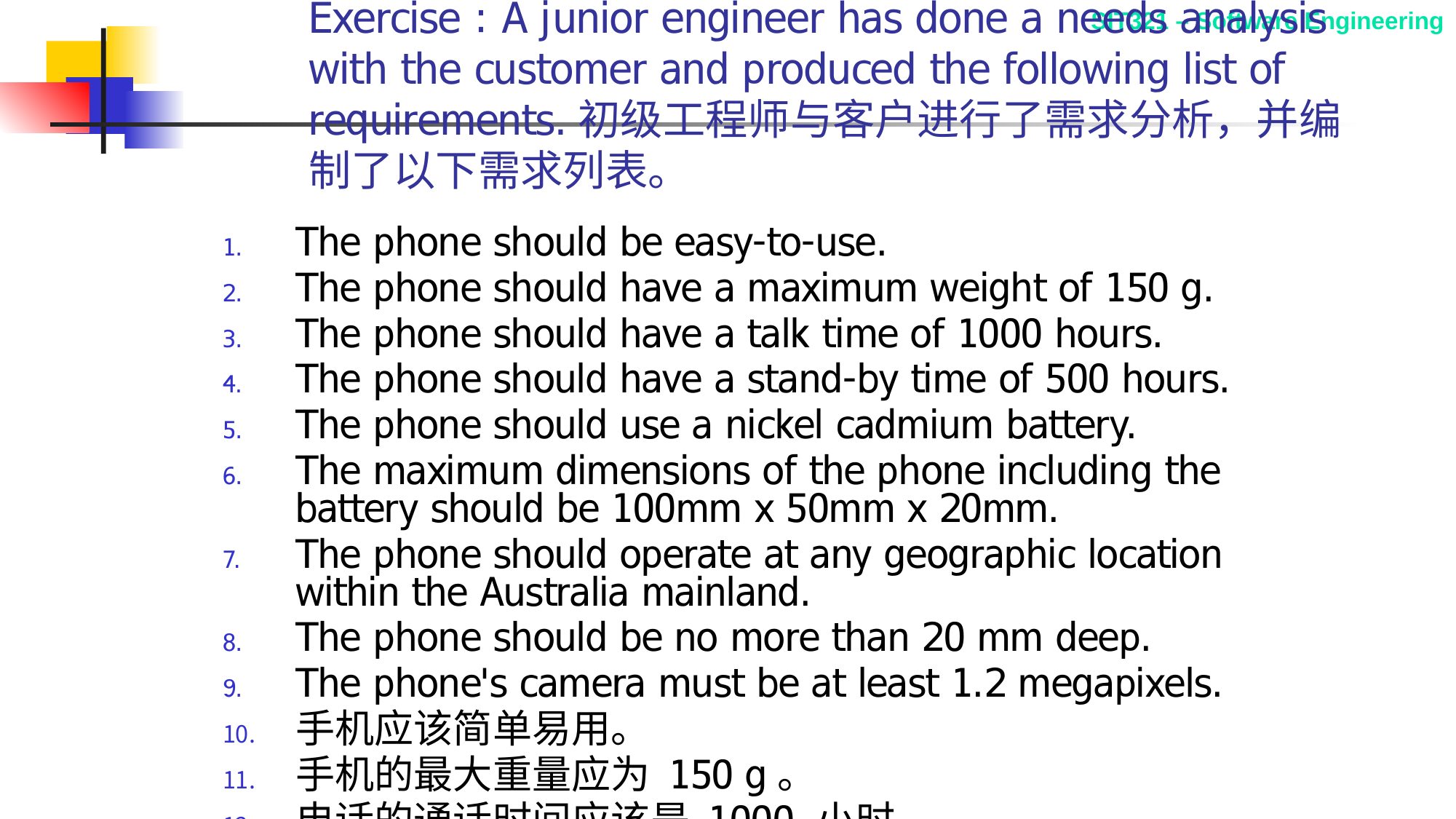

# Exercise : A junior engineer has done a needs analysis with the customer and produced the following list of requirements.初级工程师与客户进行了需求分析，并编制了以下需求列表。
The phone should be easy-to-use.
The phone should have a maximum weight of 150 g.
The phone should have a talk time of 1000 hours.
The phone should have a stand-by time of 500 hours.
The phone should use a nickel cadmium battery.
The maximum dimensions of the phone including the battery should be 100mm x 50mm x 20mm.
The phone should operate at any geographic location within the Australia mainland.
The phone should be no more than 20 mm deep.
The phone's camera must be at least 1.2 megapixels.
手机应该简单易用。
手机的最大重量应为 150 g。
电话的通话时间应该是 1000 小时。
手机的站立时间应该是 500 小时。
手机应使用镍镉电池。
包括电池在内的手机的最大尺寸应为 100mm x 50mm x 20mm。
该手机应在澳大利亚大陆的任何地理位置运行。
手机深度不应超过 20 mm。
手机的摄像头必须至少 120 万像素。